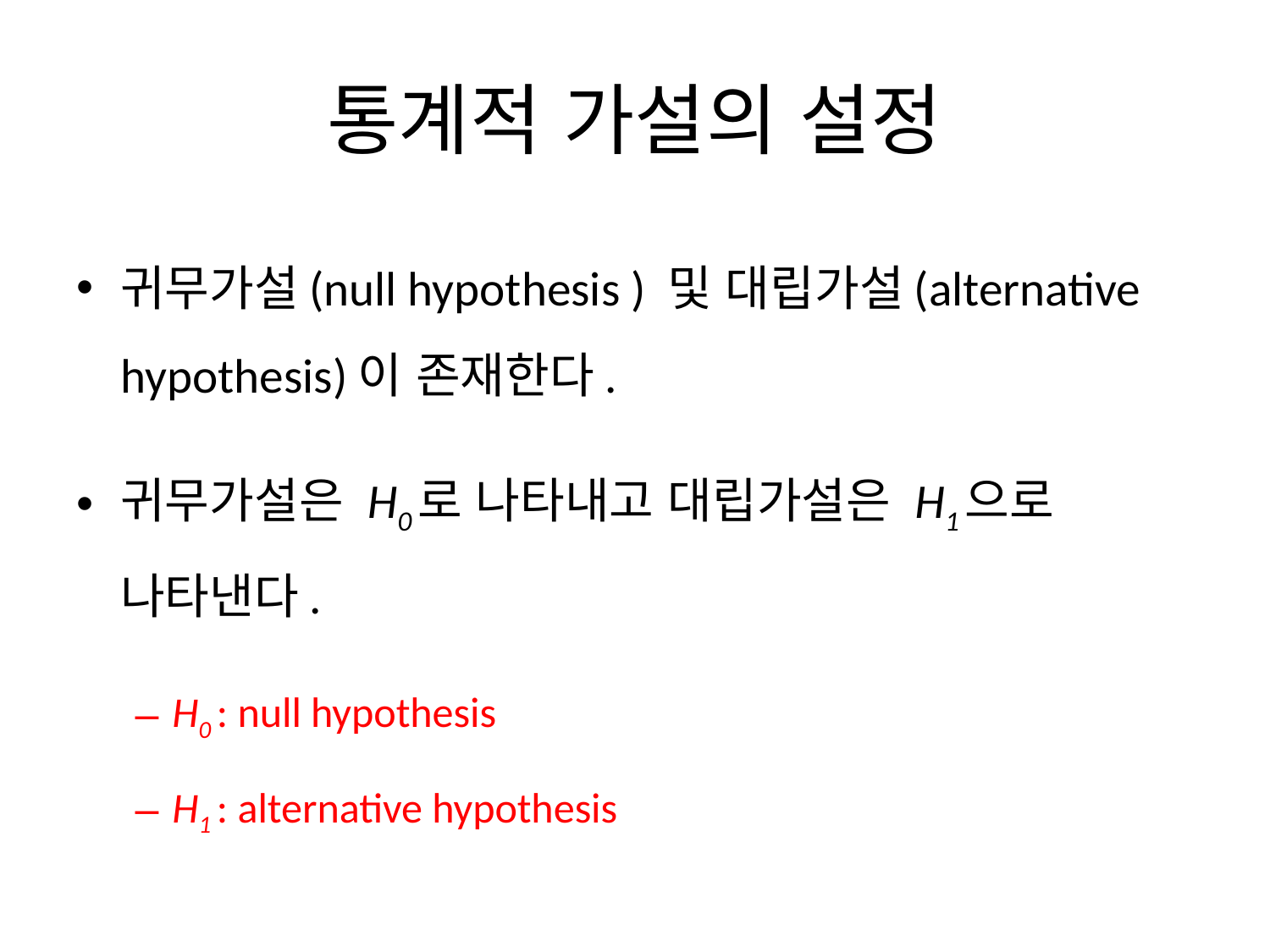

# 통계적 가설의 설정
귀무가설(null hypothesis ) 및 대립가설(alternative  hypothesis)이 존재한다.

귀무가설은 H0로 나타내고 대립가설은 H1으로 나타낸다.

H0 : null hypothesis
H1 : alternative hypothesis